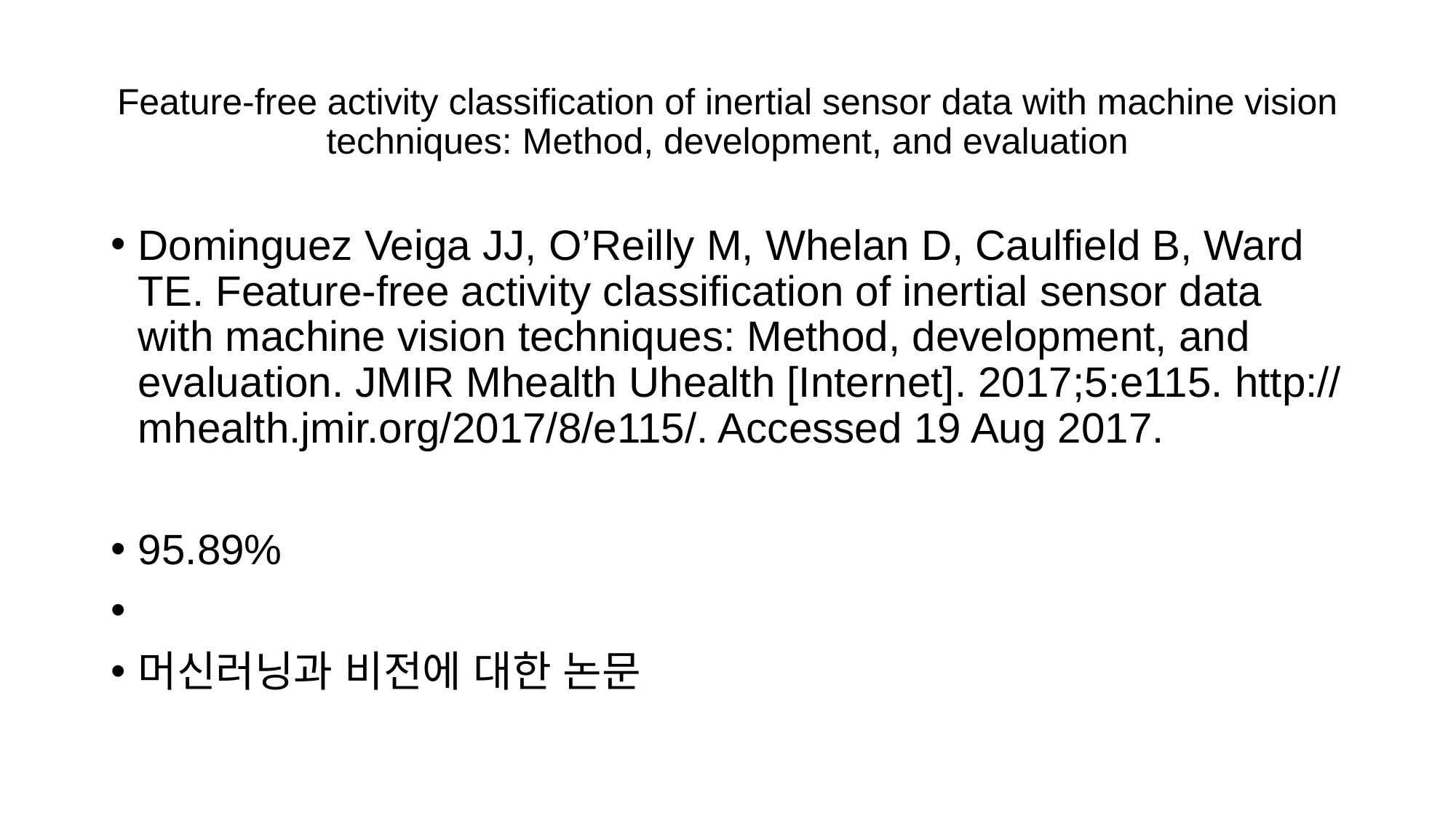

# Feature-free activity classification of inertial sensor data with machine vision techniques: Method, development, and evaluation
Dominguez Veiga JJ, O’Reilly M, Whelan D, Caulfield B, Ward TE. Feature-free activity classification of inertial sensor data with machine vision techniques: Method, development, and evaluation. JMIR Mhealth Uhealth [Internet]. 2017;5:e115. http:// mhealth.jmir.org/2017/8/e115/. Accessed 19 Aug 2017.

95.89%

머신러닝과 비전에 대한 논문